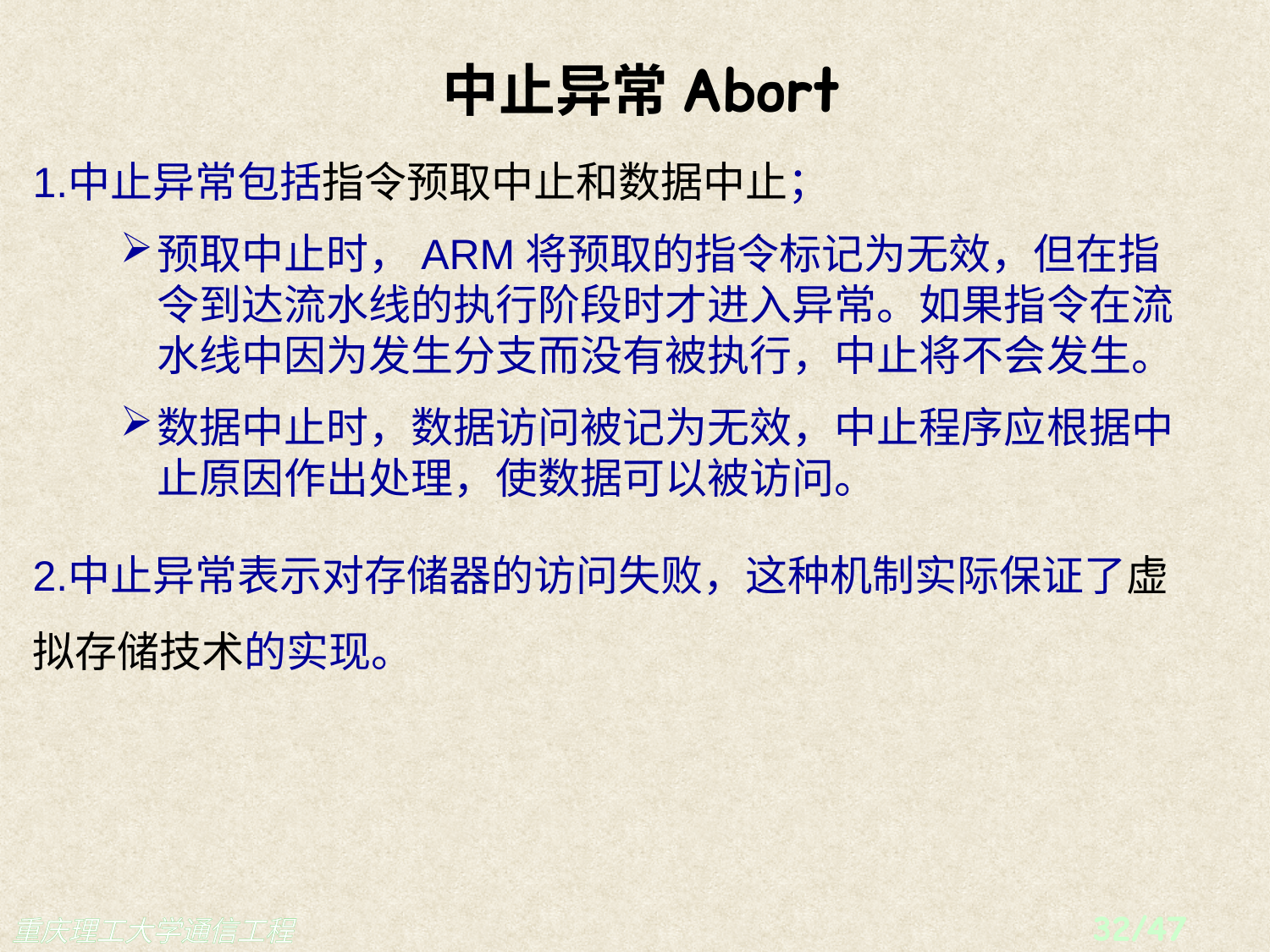

# 中止异常Abort
中止异常包括指令预取中止和数据中止；
预取中止时，ARM将预取的指令标记为无效，但在指令到达流水线的执行阶段时才进入异常。如果指令在流水线中因为发生分支而没有被执行，中止将不会发生。
数据中止时，数据访问被记为无效，中止程序应根据中止原因作出处理，使数据可以被访问。
中止异常表示对存储器的访问失败，这种机制实际保证了虚拟存储技术的实现。